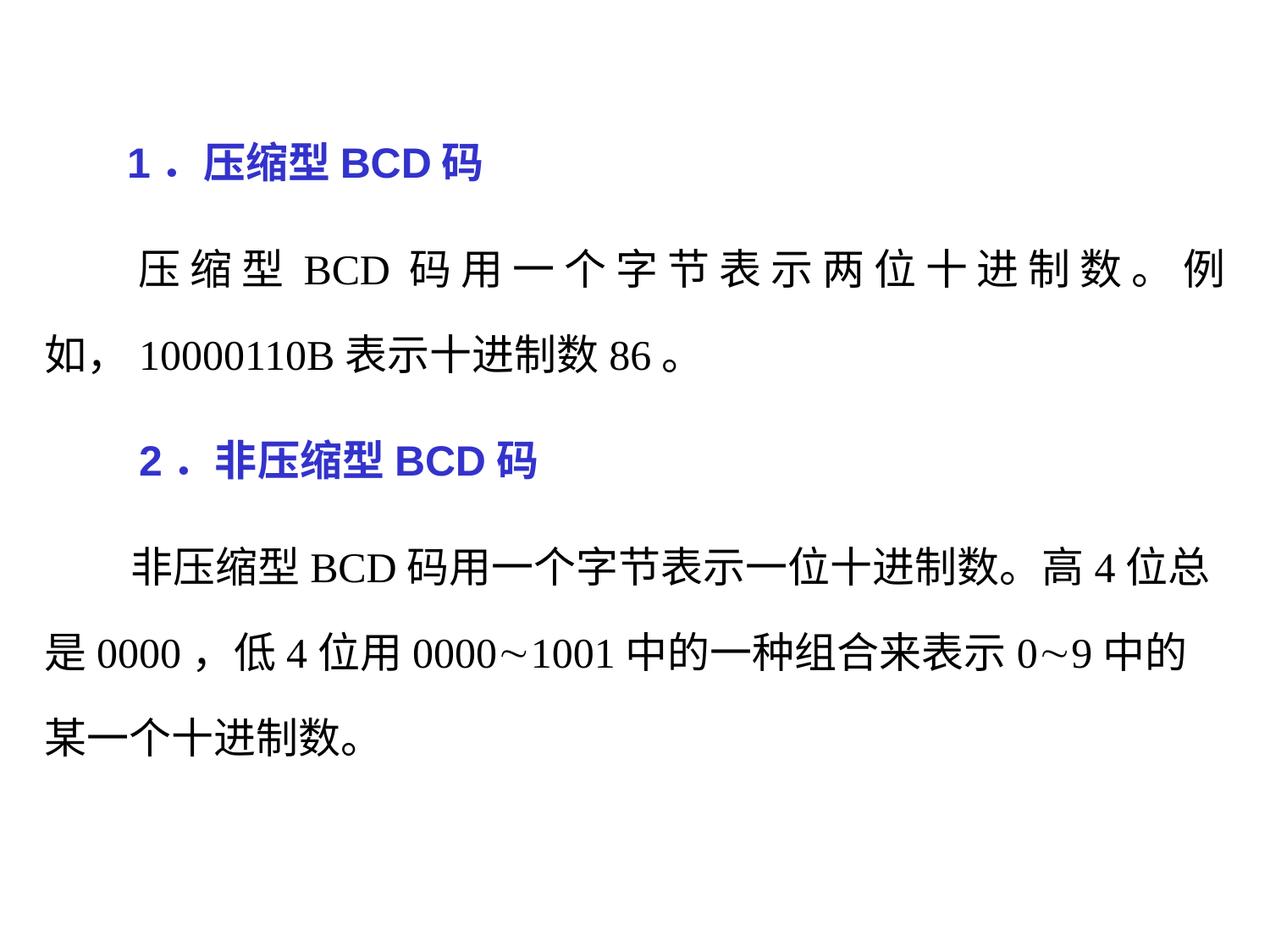

1．压缩型BCD码
    压缩型BCD码用一个字节表示两位十进制数。例如，10000110B表示十进制数86。
        2．非压缩型BCD码
        非压缩型BCD码用一个字节表示一位十进制数。高4位总是0000，低4位用0000∼1001中的一种组合来表示0∼9中的某一个十进制数。